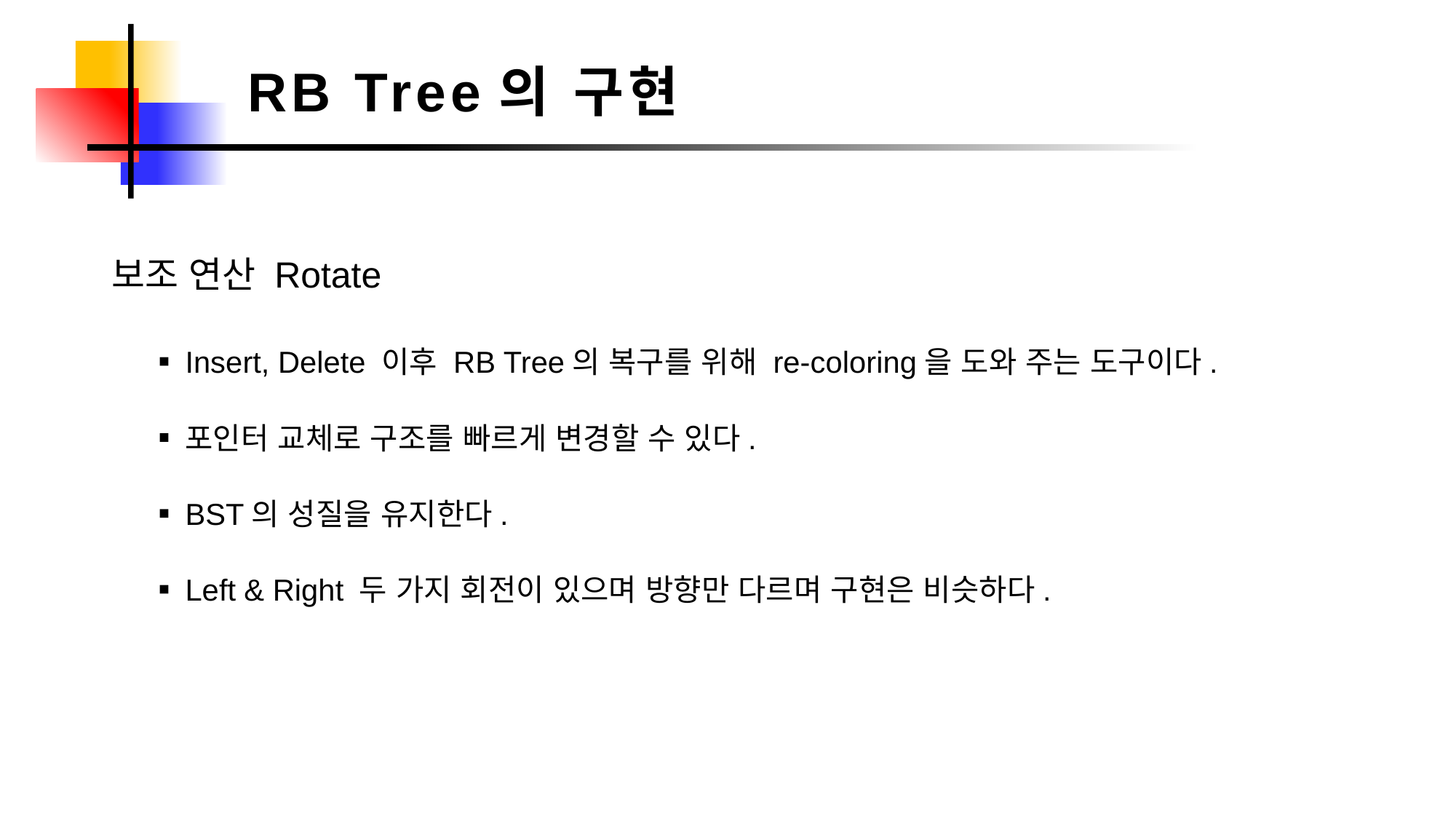

RB Tree의 구현
보조 연산 Rotate
Insert, Delete 이후 RB Tree의 복구를 위해 re-coloring을 도와 주는 도구이다.

포인터 교체로 구조를 빠르게 변경할 수 있다.

BST의 성질을 유지한다.

Left & Right 두 가지 회전이 있으며 방향만 다르며 구현은 비슷하다.